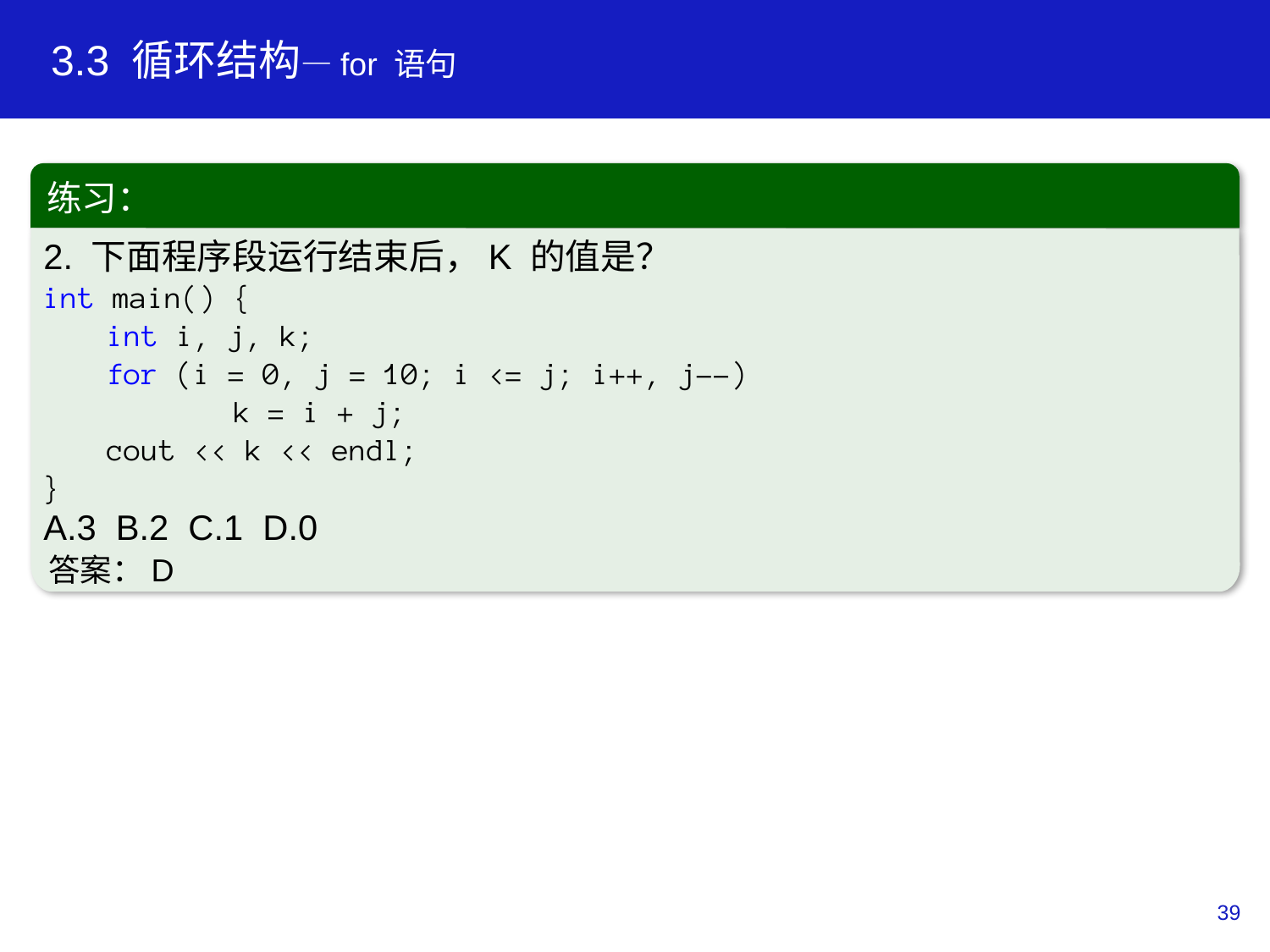

# 3.3 循环结构—for 语句
练习：
2. 下面程序段运行结束后，K 的值是？
int main() {
int i, j, k;
for (i = 0, j = 10; i <= j; i++, j--)
	k = i + j;
cout << k << endl;
}
A.3  B.2  C.1  D.0

答案：D
39